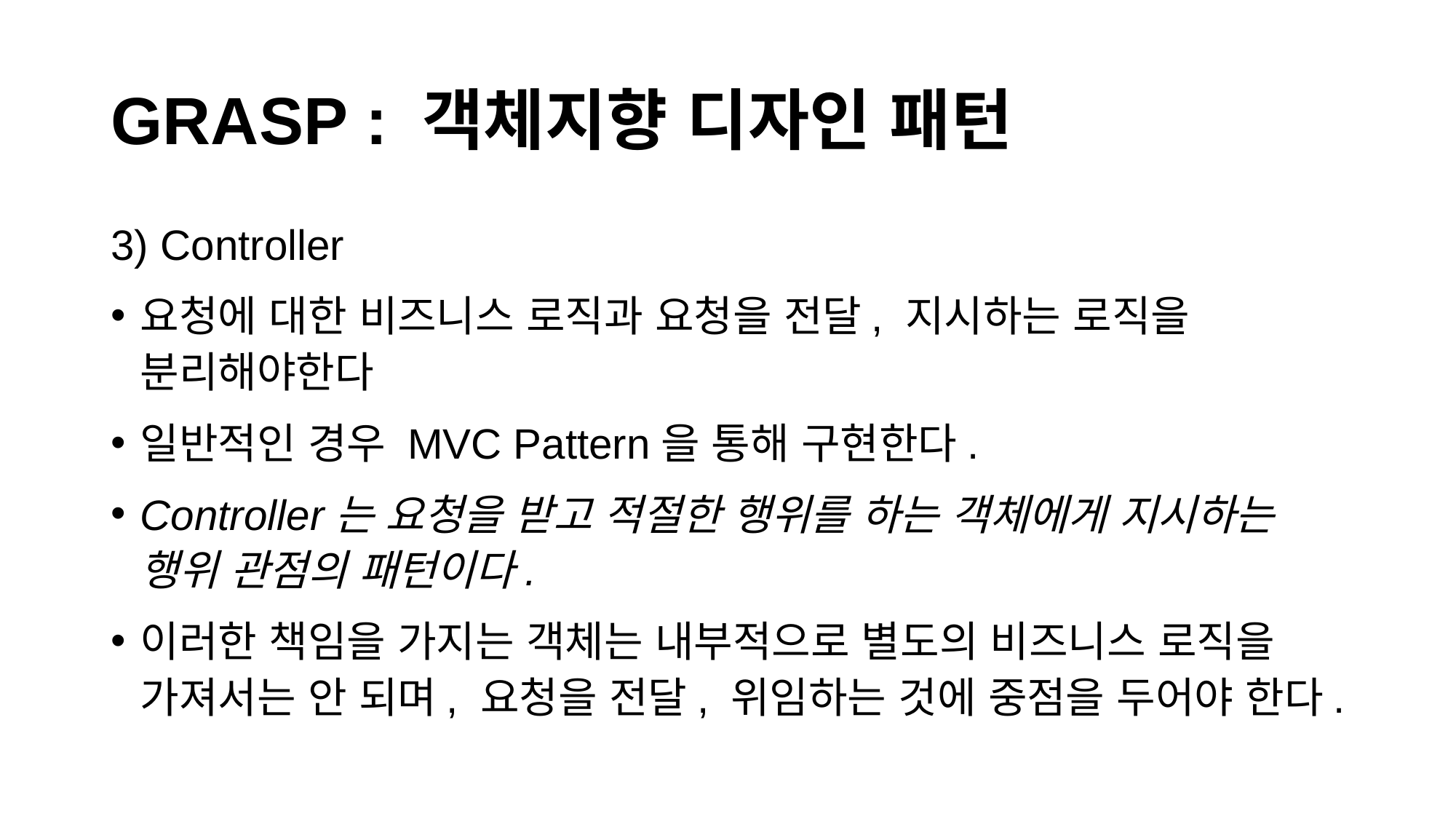

# GRASP : 객체지향 디자인 패턴
3) Controller
요청에 대한 비즈니스 로직과 요청을 전달, 지시하는 로직을 분리해야한다
일반적인 경우 MVC Pattern을 통해 구현한다.
Controller는 요청을 받고 적절한 행위를 하는 객체에게 지시하는 행위 관점의 패턴이다.
이러한 책임을 가지는 객체는 내부적으로 별도의 비즈니스 로직을 가져서는 안 되며, 요청을 전달, 위임하는 것에 중점을 두어야 한다.